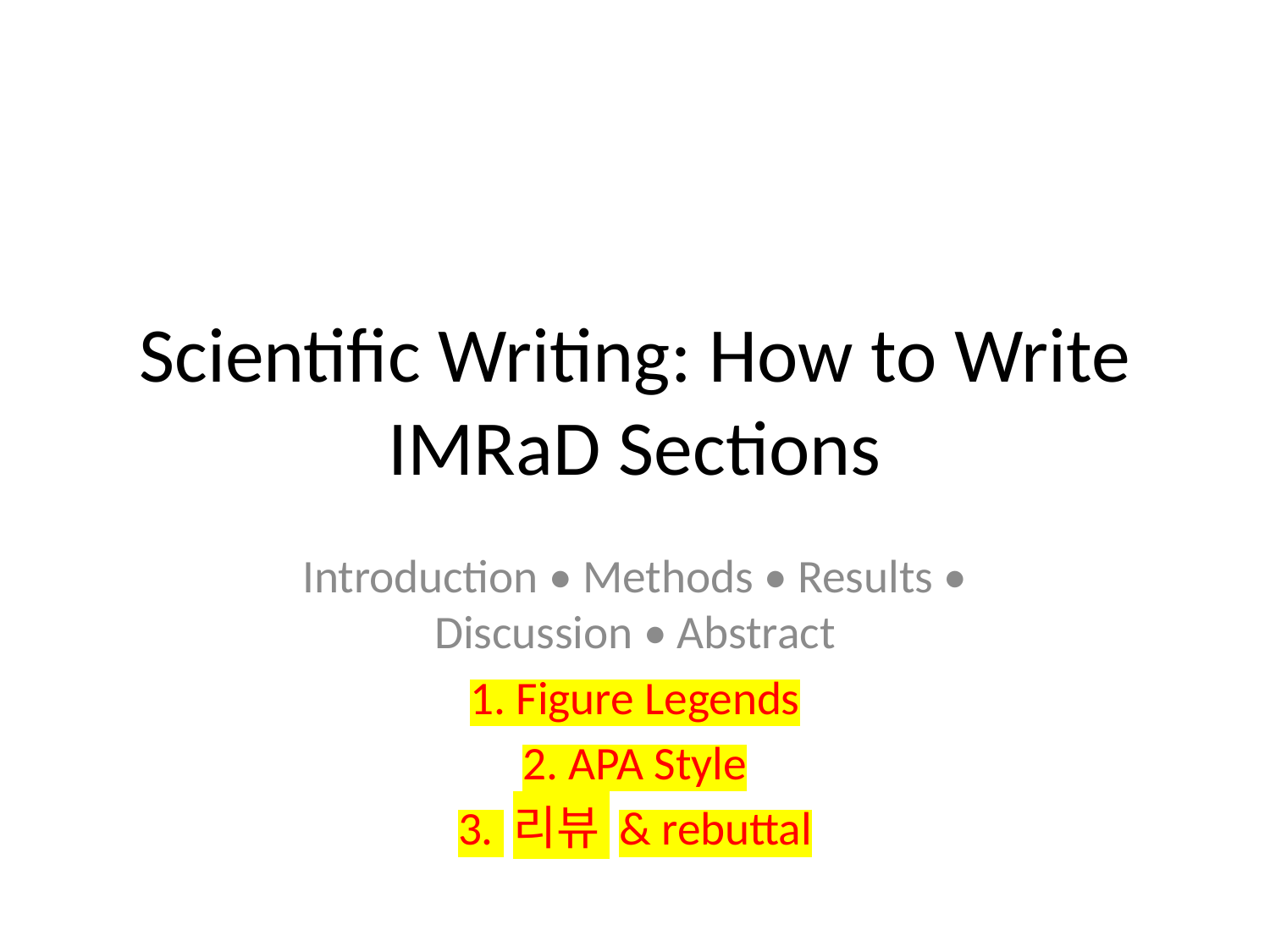

# Scientific Writing: How to Write IMRaD Sections
Introduction • Methods • Results • Discussion • Abstract
1. Figure Legends
2. APA Style
3. 리뷰 & rebuttal